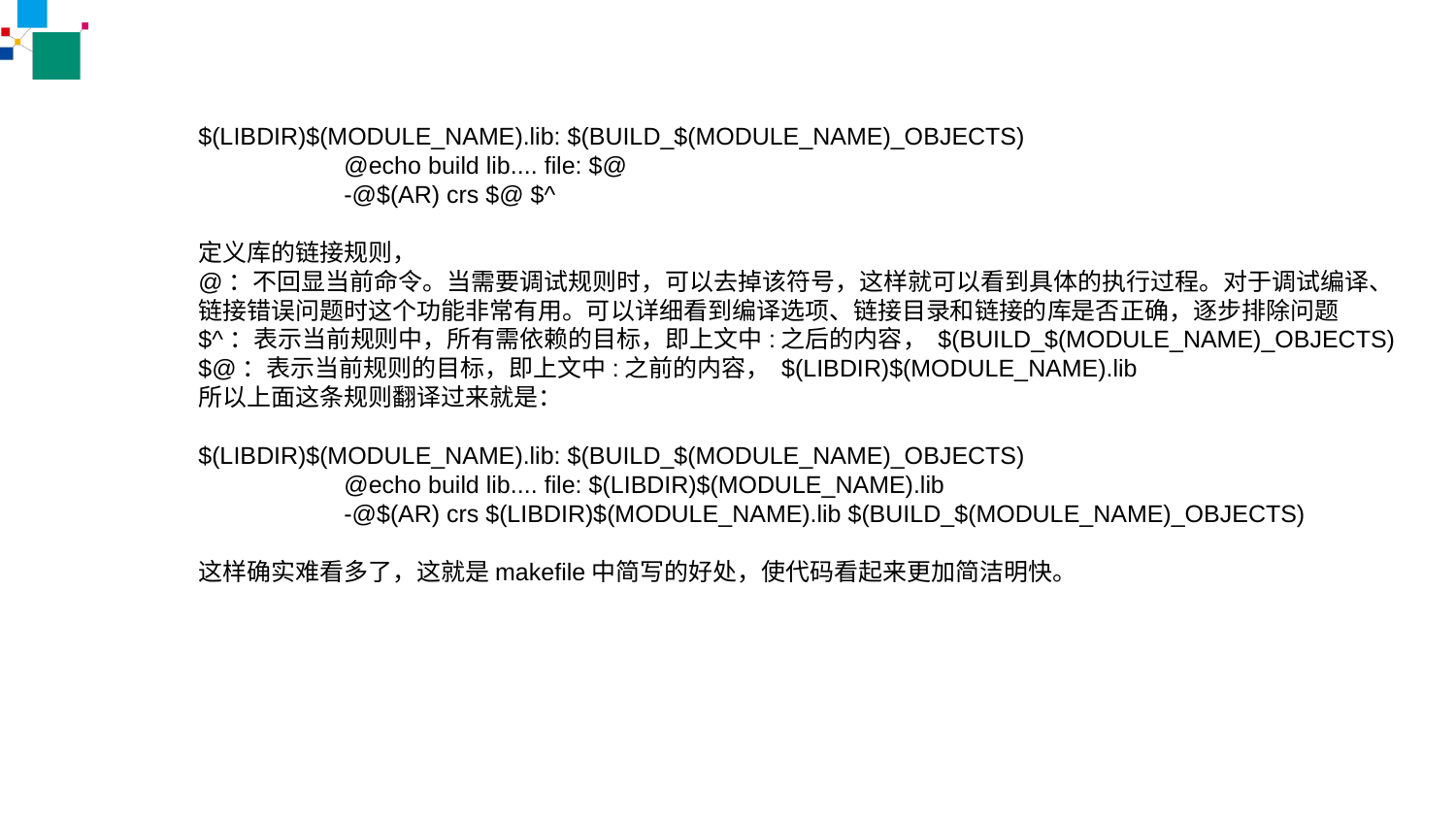

$(LIBDIR)$(MODULE_NAME).lib: $(BUILD_$(MODULE_NAME)_OBJECTS)
	@echo build lib.... file: $@
	-@$(AR) crs $@ $^

定义库的链接规则，
@：不回显当前命令。当需要调试规则时，可以去掉该符号，这样就可以看到具体的执行过程。对于调试编译、
链接错误问题时这个功能非常有用。可以详细看到编译选项、链接目录和链接的库是否正确，逐步排除问题
$^：表示当前规则中，所有需依赖的目标，即上文中:之后的内容， $(BUILD_$(MODULE_NAME)_OBJECTS)
$@：表示当前规则的目标，即上文中:之前的内容， $(LIBDIR)$(MODULE_NAME).lib
所以上面这条规则翻译过来就是：

$(LIBDIR)$(MODULE_NAME).lib: $(BUILD_$(MODULE_NAME)_OBJECTS)
	@echo build lib.... file: $(LIBDIR)$(MODULE_NAME).lib
	-@$(AR) crs $(LIBDIR)$(MODULE_NAME).lib $(BUILD_$(MODULE_NAME)_OBJECTS)

这样确实难看多了，这就是makefile中简写的好处，使代码看起来更加简洁明快。